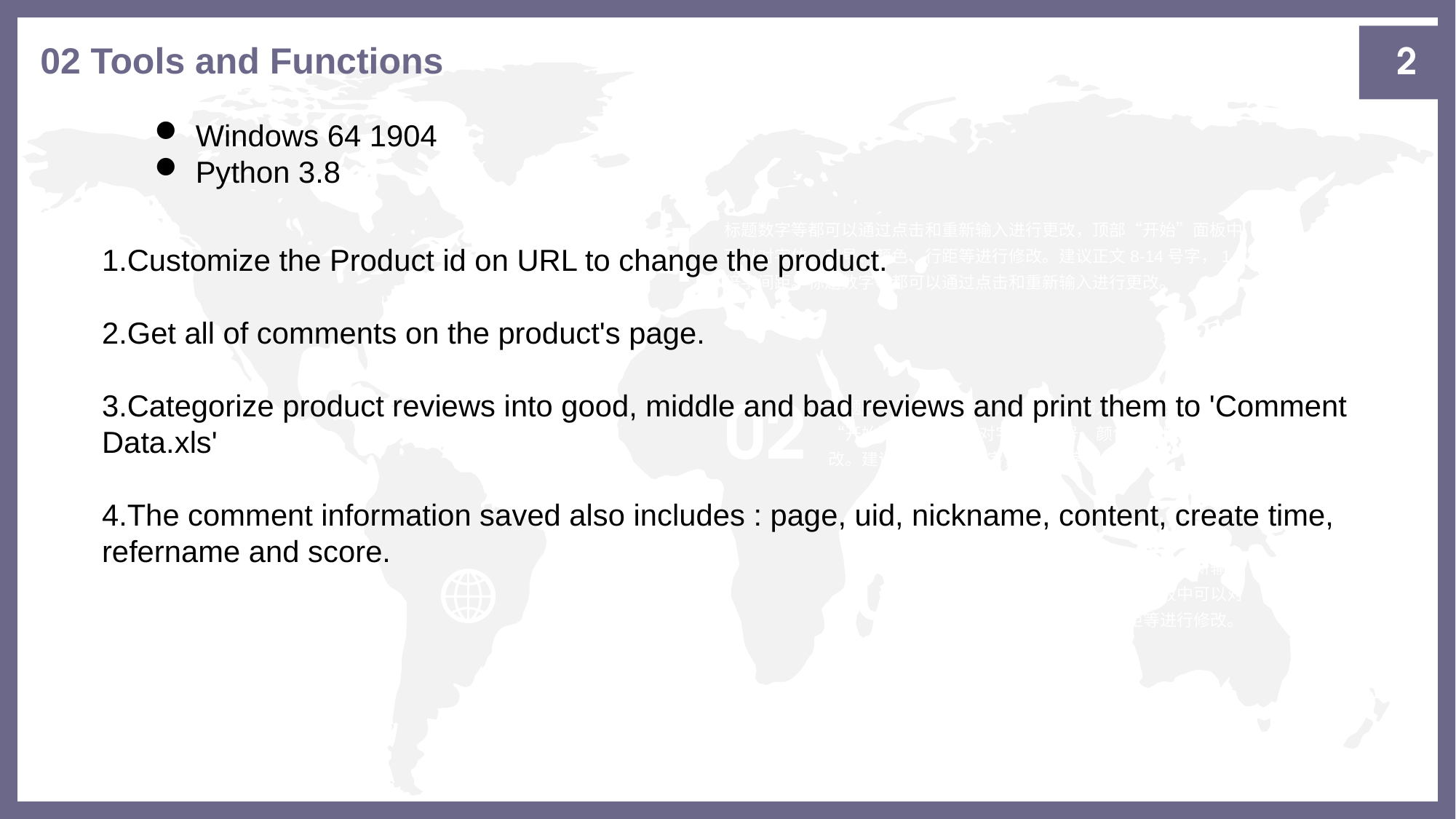

2
02 Tools and Functions
Windows 64 1904
Python 3.8

01
标题数字等都可以通过点击和重新输入进行更改，顶部“开始”面板中可以对字体、字号、颜色、行距等进行修改。建议正文8-14号字，1.3倍字间距。标题数字等都可以通过点击和重新输入进行更改。

1.Customize the Product id on URL to change the product.

2.Get all of comments on the product's page.

3.Categorize product reviews into good, middle and bad reviews and print them to 'Comment Data.xls'

4.The comment information saved also includes : page, uid, nickname, content, create time, refername and score.
02
标题数字等都可以通过点击和重新输入进行更改，顶部“开始”面板中可以对字体、字号、颜色、行距等进行修改。建议正文8-14号字，1.3倍字间距。

03
标题数字等都可以通过点击和重新输入进行更改，顶部“开始”面板中可以对字体、字号、颜色、行距等进行修改。